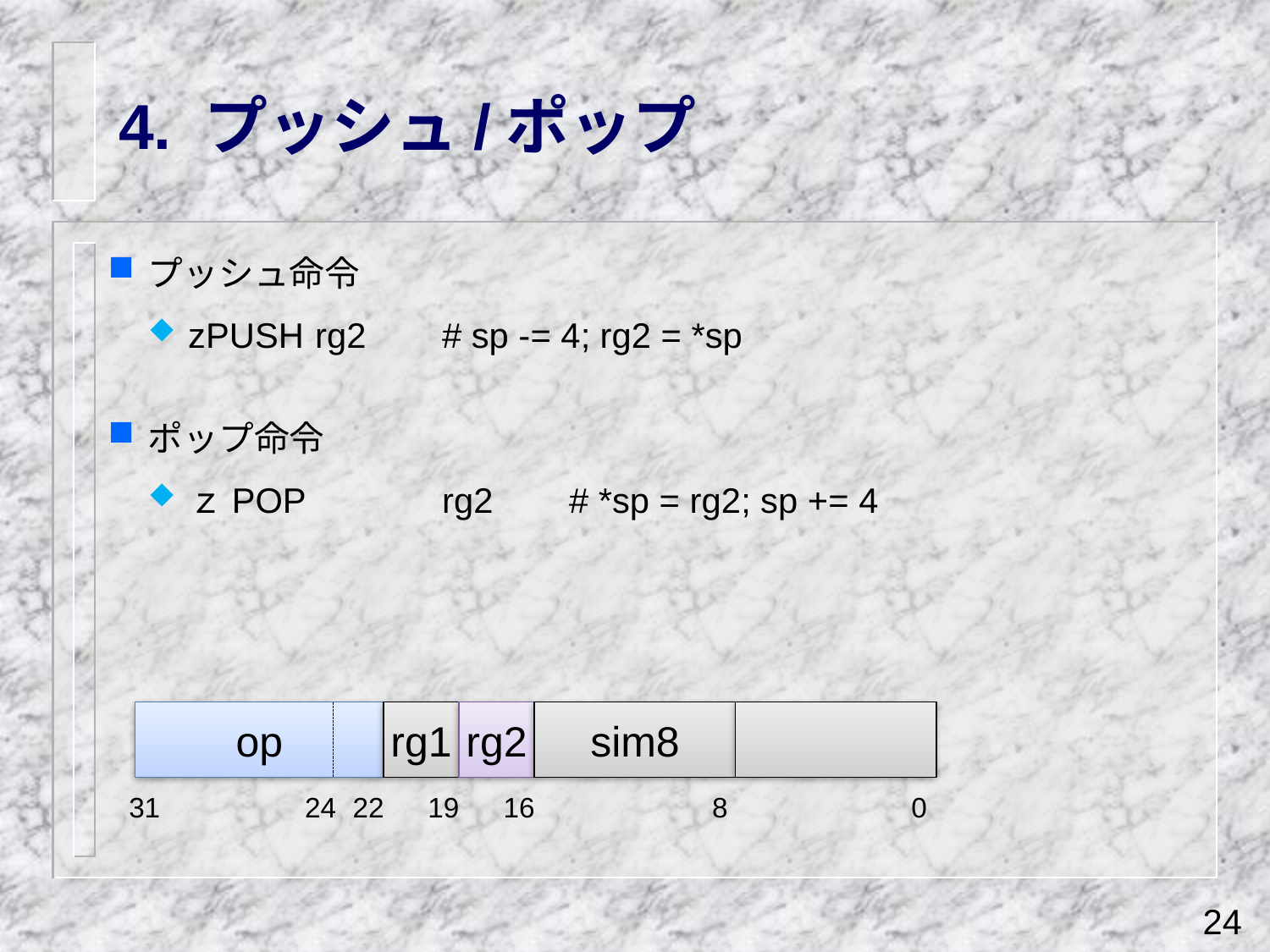

# 4. プッシュ/ポップ
プッシュ命令
zPUSH 	rg2	# sp -= 4; rg2 = *sp
ポップ命令
ｚPOP 	rg2	# *sp = rg2; sp += 4
rg1
rg2
sim8

op
16
0
31
24
22
19
8
24